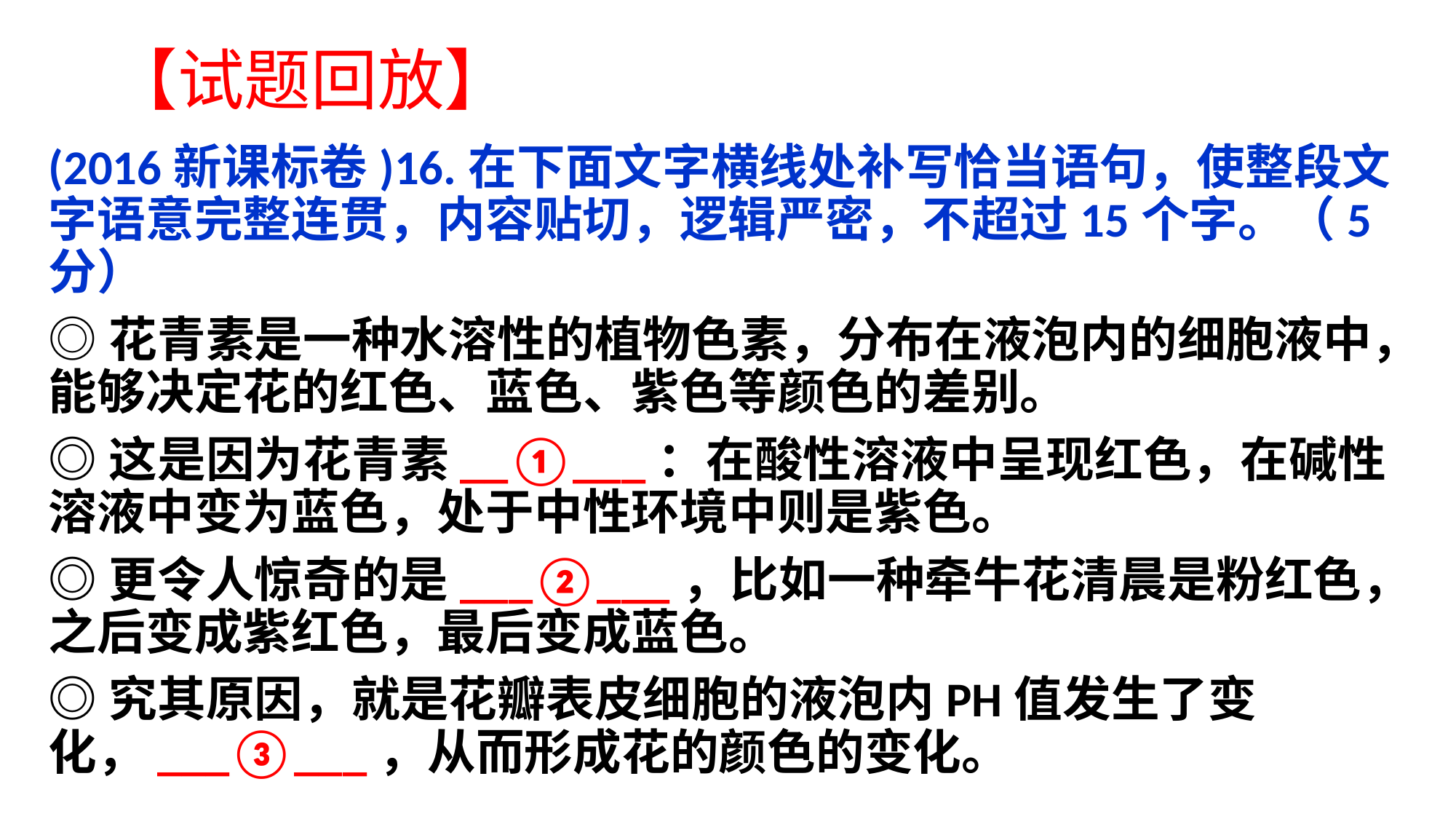

# 【试题回放】
(2016新课标卷)16.在下面文字横线处补写恰当语句，使整段文字语意完整连贯，内容贴切，逻辑严密，不超过15个字。（5分）
◎花青素是一种水溶性的植物色素，分布在液泡内的细胞液中，能够决定花的红色、蓝色、紫色等颜色的差别。
◎这是因为花青素__①___：在酸性溶液中呈现红色，在碱性溶液中变为蓝色，处于中性环境中则是紫色。
◎更令人惊奇的是___②___，比如一种牵牛花清晨是粉红色，之后变成紫红色，最后变成蓝色。
◎究其原因，就是花瓣表皮细胞的液泡内PH值发生了变化，___③___，从而形成花的颜色的变化。